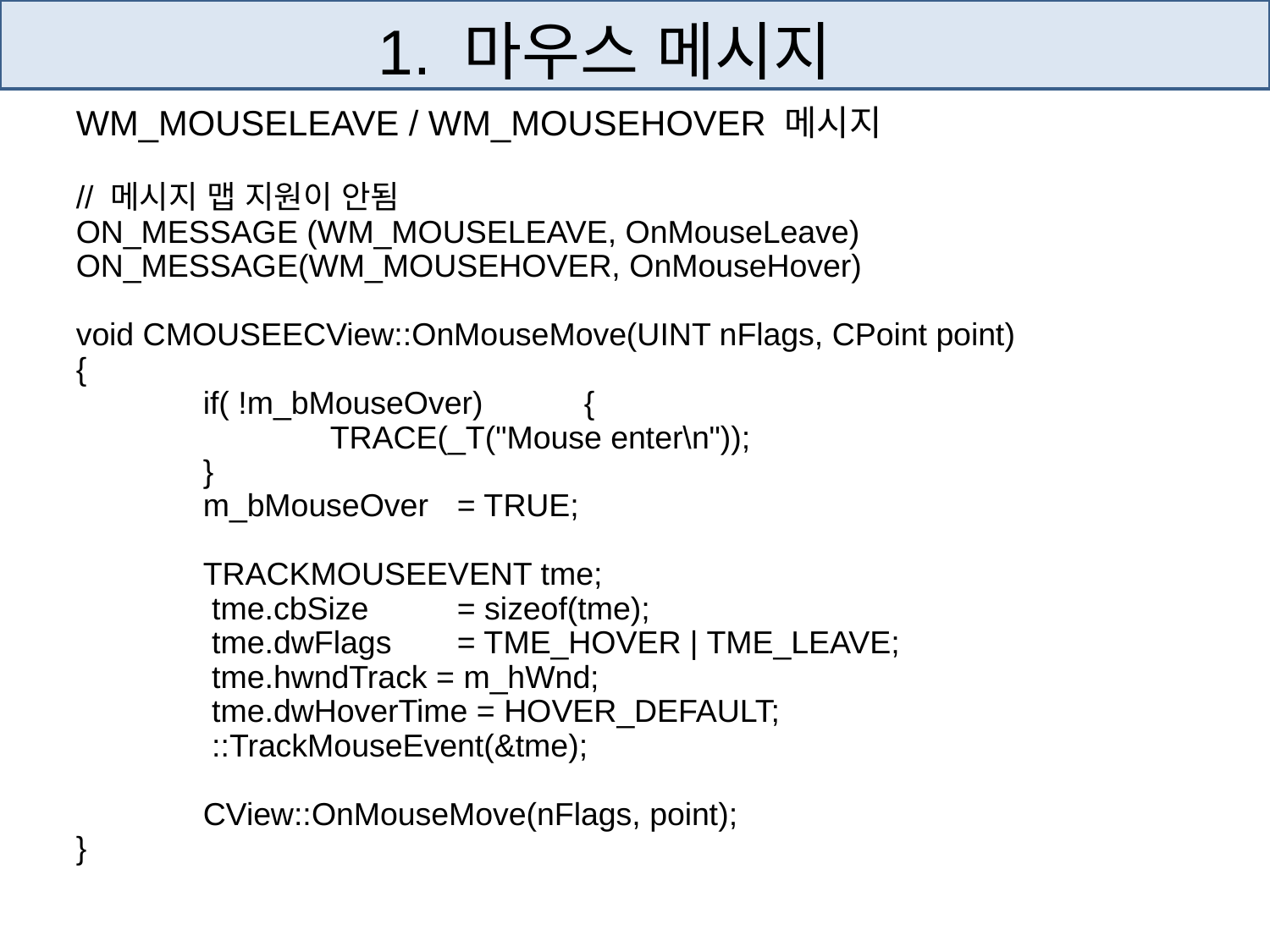

# 1. 마우스 메시지
WM_MOUSELEAVE / WM_MOUSEHOVER 메시지

// 메시지 맵 지원이 안됨
ON_MESSAGE (WM_MOUSELEAVE, OnMouseLeave)
ON_MESSAGE(WM_MOUSEHOVER, OnMouseHover)

void CMOUSEECView::OnMouseMove(UINT nFlags, CPoint point)
{
	if( !m_bMouseOver)	{
		TRACE(_T("Mouse enter\n"));
	}
	m_bMouseOver	= TRUE;

	TRACKMOUSEEVENT tme;
	 tme.cbSize 	= sizeof(tme);
	 tme.dwFlags	= TME_HOVER | TME_LEAVE;
	 tme.hwndTrack = m_hWnd;
	 tme.dwHoverTime = HOVER_DEFAULT;
	 ::TrackMouseEvent(&tme);

	CView::OnMouseMove(nFlags, point);
}